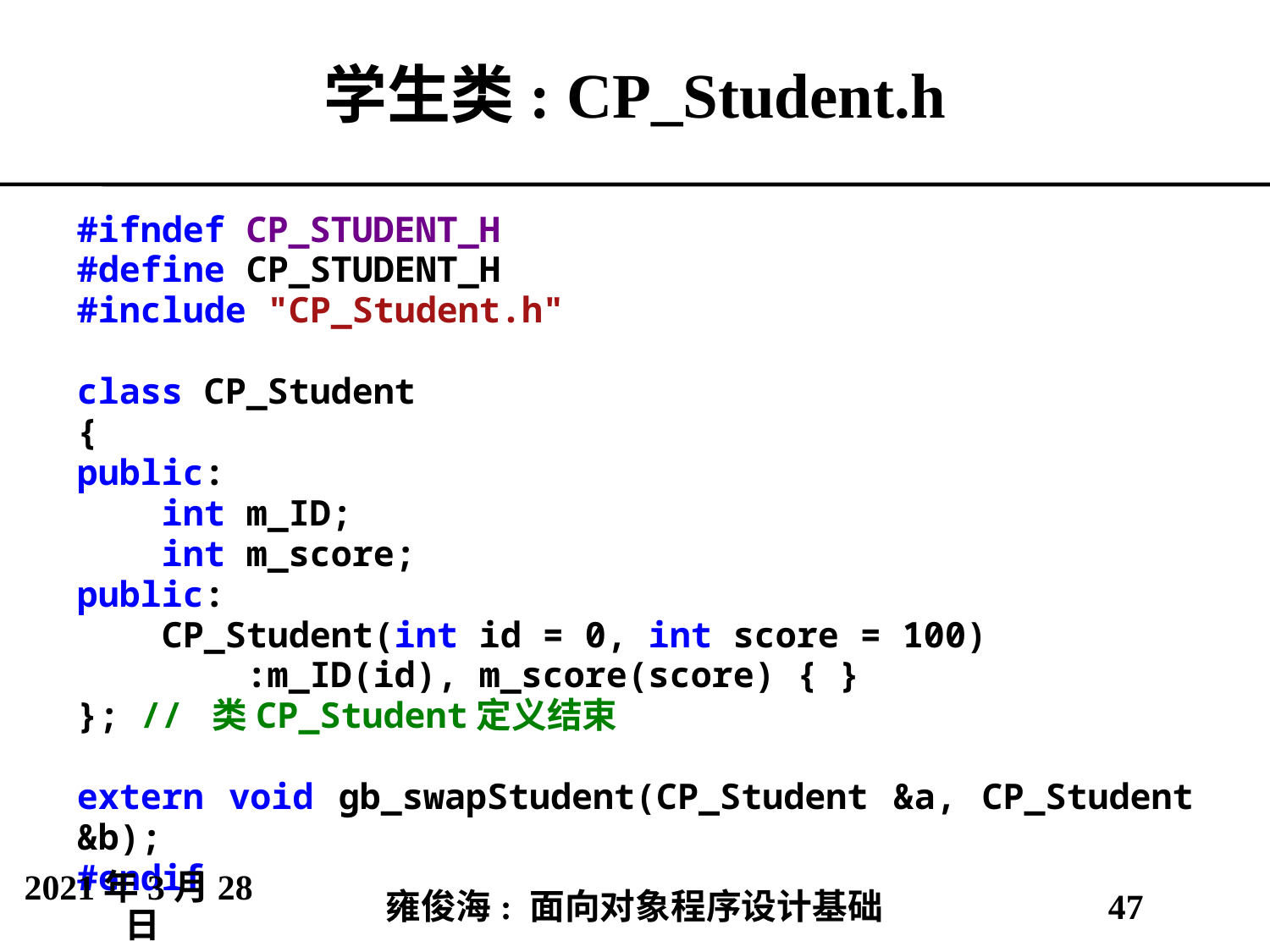

# 学生类: CP_Student.h

#ifndef CP_STUDENT_H
#define CP_STUDENT_H
#include "CP_Student.h"

class CP_Student
{
public:
    int m_ID;
    int m_score;
public:
    CP_Student(int id = 0, int score = 100)
        :m_ID(id), m_score(score) { }
}; // 类CP_Student定义结束

extern void gb_swapStudent(CP_Student &a, CP_Student &b);
#endif
2021年3月28日
雍俊海: 面向对象程序设计基础
47